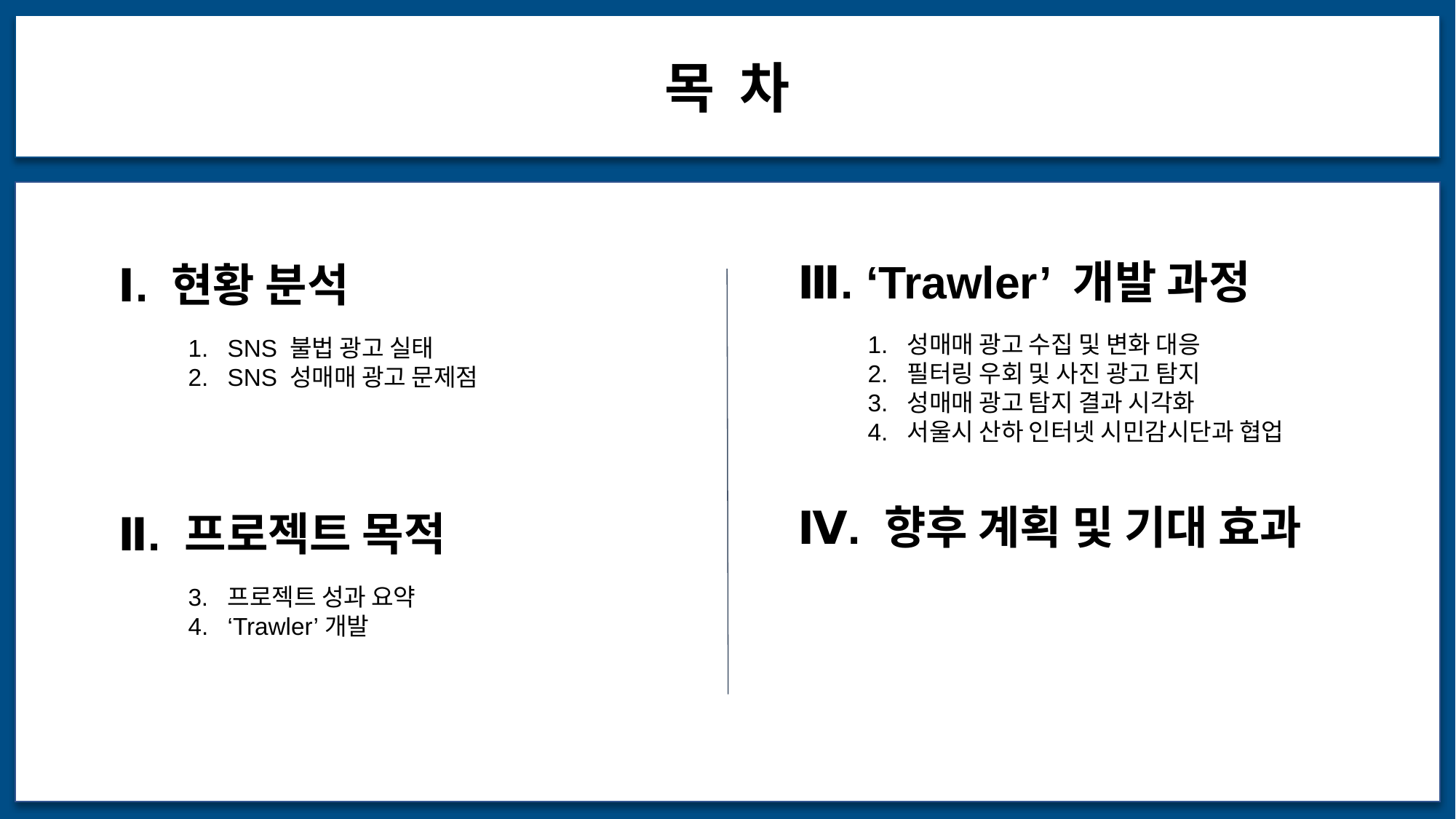

목  차

Ⅲ. ‘Trawler’ 개발 과정

성매매 광고 수집 및 변화 대응
필터링 우회 및 사진 광고 탐지
성매매 광고 탐지 결과 시각화
서울시 산하 인터넷 시민감시단과 협업

Ⅳ. 향후 계획 및 기대 효과

Ⅰ. 현황 분석

SNS 불법 광고 실태
SNS 성매매 광고 문제점

Ⅱ. 프로젝트 목적

프로젝트 성과 요약
‘Trawler’개발